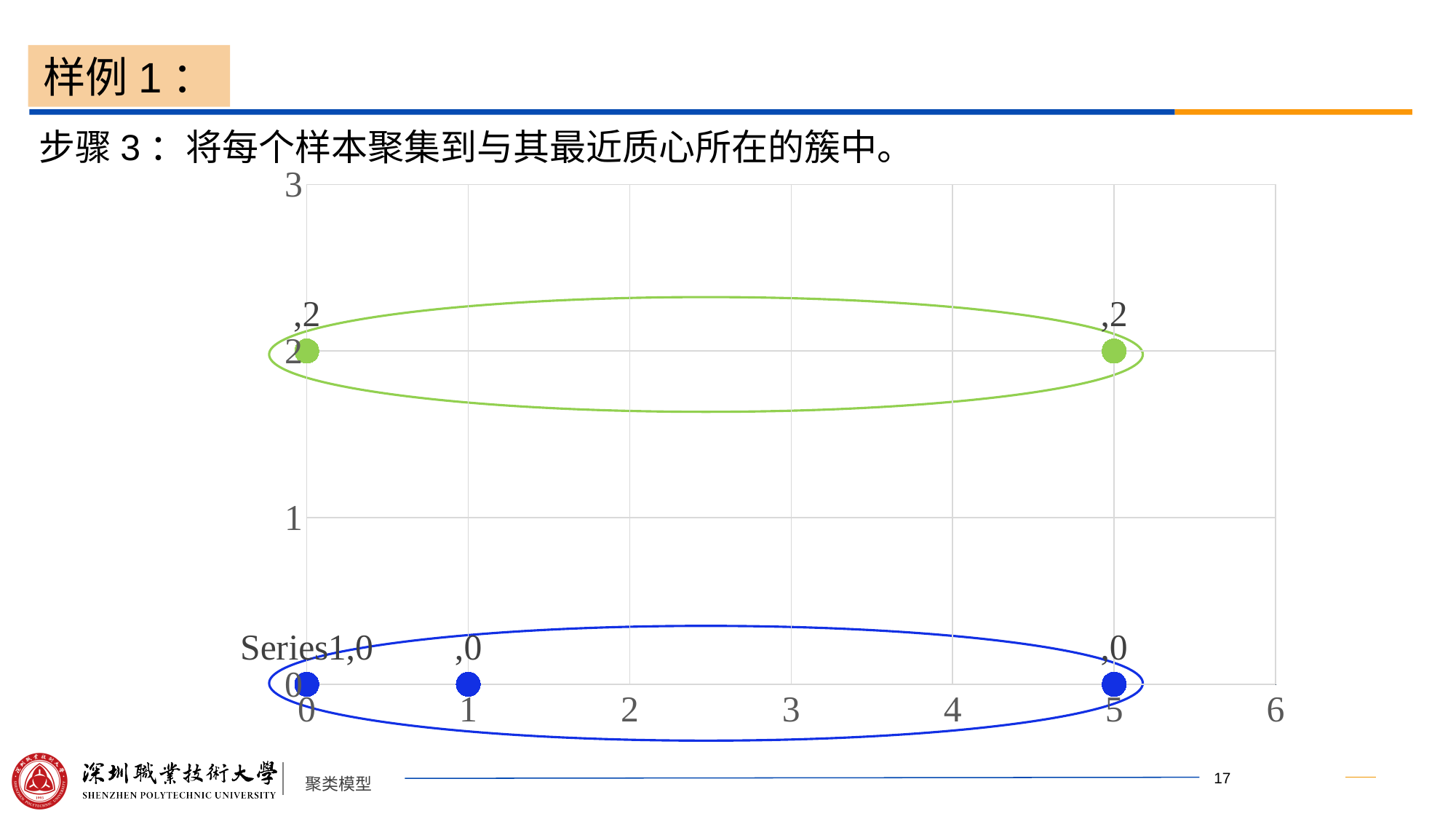

#
样例1：
步骤3：将每个样本聚集到与其最近质心所在的簇中。

### Chart

| Category | Y 值 |
|---|---|